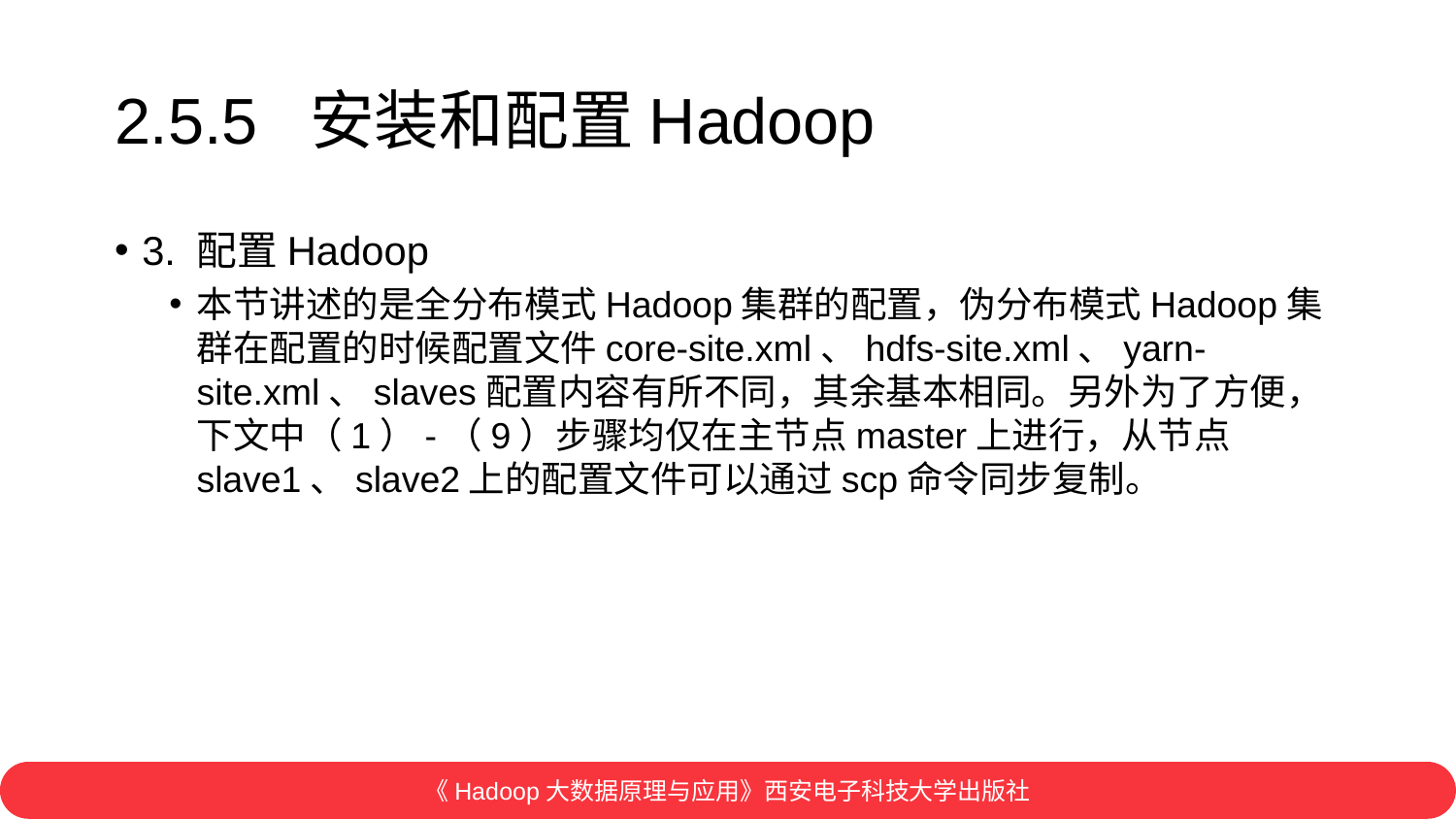

# 2.5.5  安装和配置Hadoop
3. 配置Hadoop
本节讲述的是全分布模式Hadoop集群的配置，伪分布模式Hadoop集群在配置的时候配置文件core-site.xml、hdfs-site.xml、yarn-site.xml、slaves配置内容有所不同，其余基本相同。另外为了方便，下文中（1）-（9）步骤均仅在主节点master上进行，从节点slave1、slave2上的配置文件可以通过scp命令同步复制。